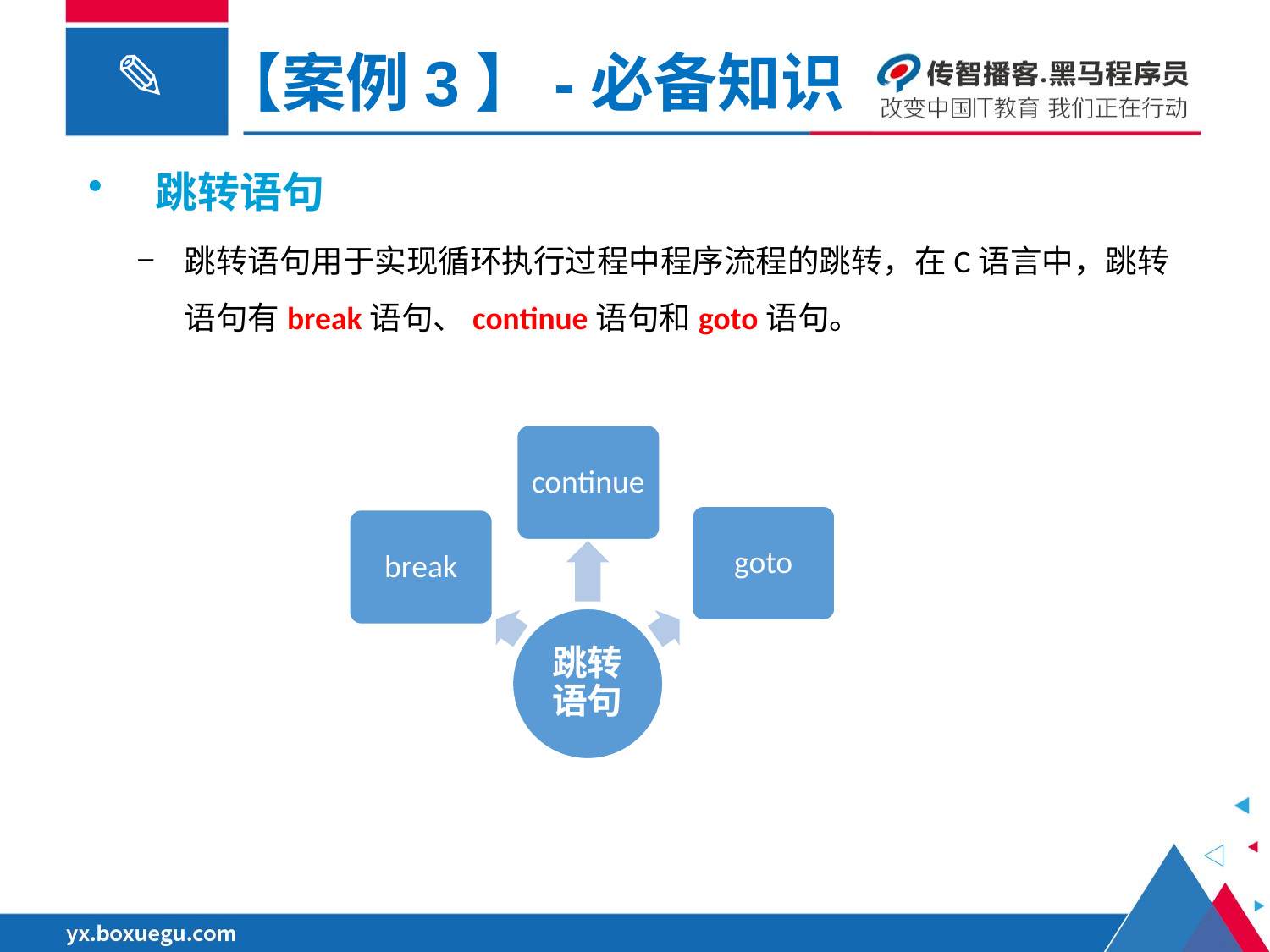

【案例3】-必备知识
 跳转语句
跳转语句用于实现循环执行过程中程序流程的跳转，在C语言中，跳转语句有break语句、continue语句和goto语句。
continue
goto
break

跳转语句